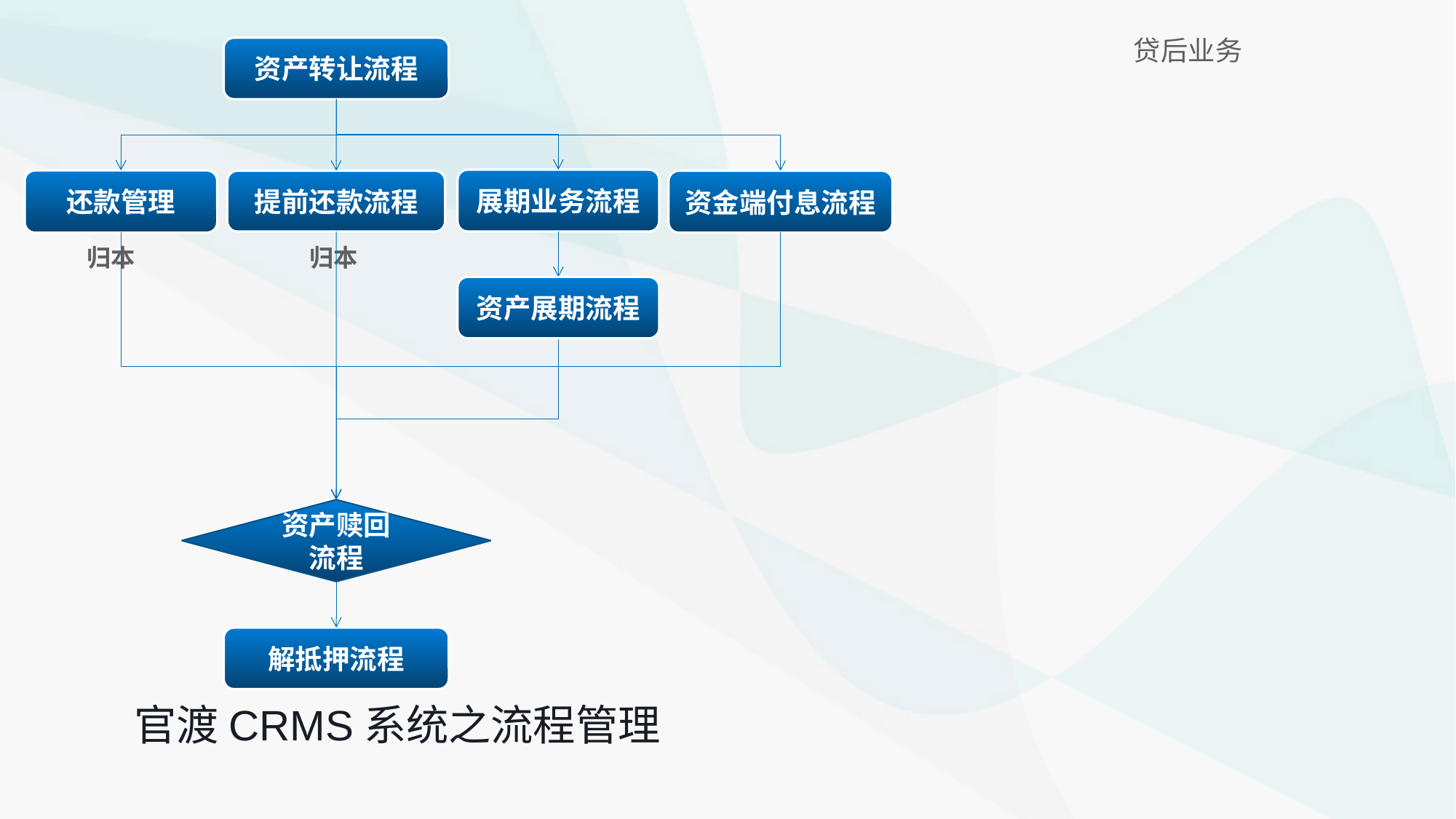

贷后业务
资产转让流程
展期业务流程
还款管理
提前还款流程
资金端付息流程
归本
归本
资产展期流程
资产赎回流程
解抵押流程
官渡CRMS系统之流程管理